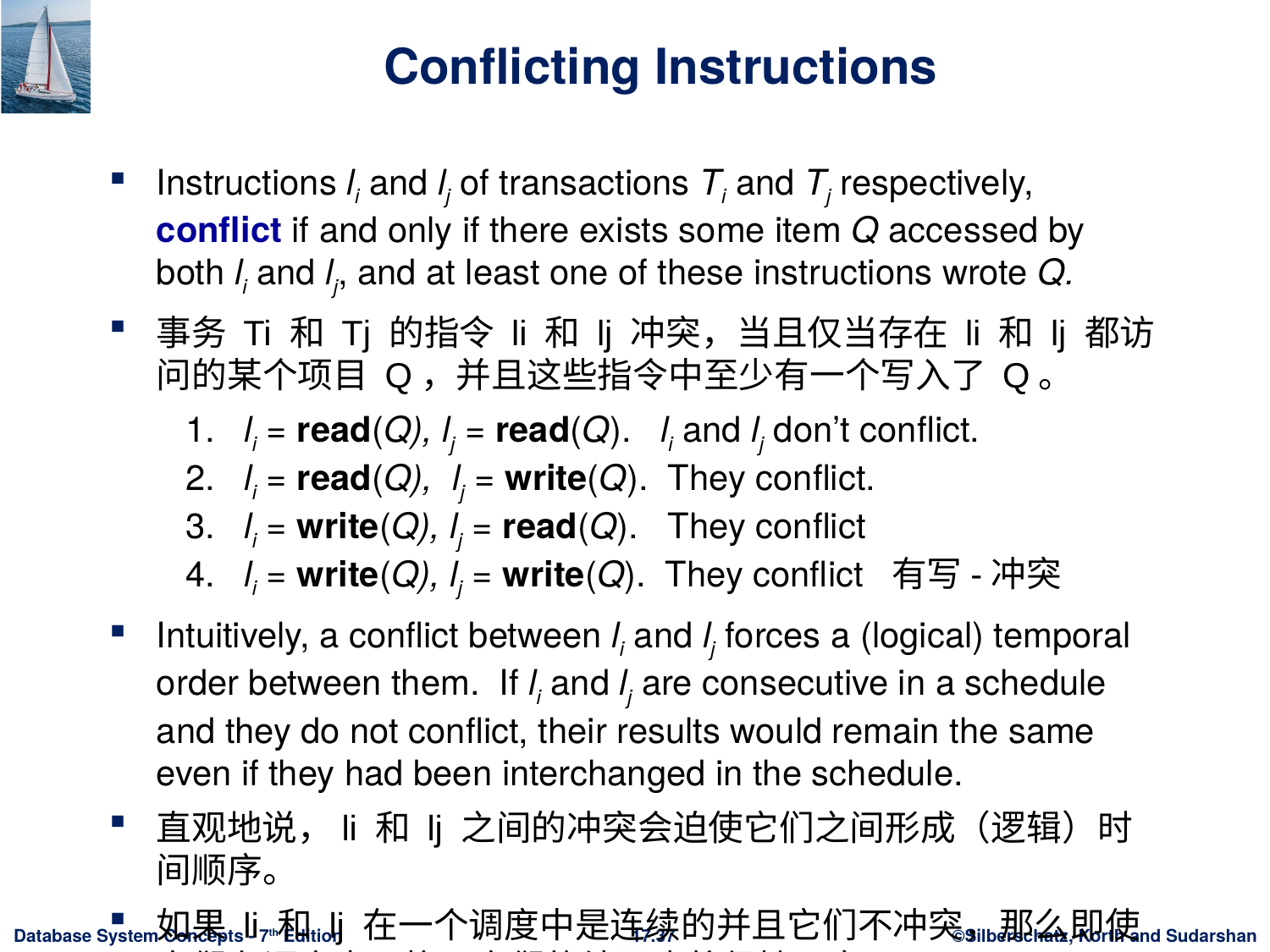

# Conflicting Instructions
Instructions li and lj of transactions Ti and Tj respectively, conflict if and only if there exists some item Q accessed by both li and lj, and at least one of these instructions wrote Q.
事务 Ti 和 Tj 的指令 li 和 lj 冲突，当且仅当存在 li 和 lj 都访问的某个项目 Q，并且这些指令中至少有一个写入了 Q。
	   1.   li = read(Q), lj = read(Q).   li and lj don’t conflict.
   2.   li = read(Q),  lj = write(Q).  They conflict.
   3.   li = write(Q), lj = read(Q).   They conflict
   4.   li = write(Q), lj = write(Q).  They conflict  有写-冲突
Intuitively, a conflict between li and lj forces a (logical) temporal order between them.  If li and lj are consecutive in a schedule and they do not conflict, their results would remain the same even if they had been interchanged in the schedule.
直观地说，li 和 lj 之间的冲突会迫使它们之间形成（逻辑）时间顺序。
如果 li 和 lj 在一个调度中是连续的并且它们不冲突，那么即使它们在调度中互换，它们的结果也将保持不变。